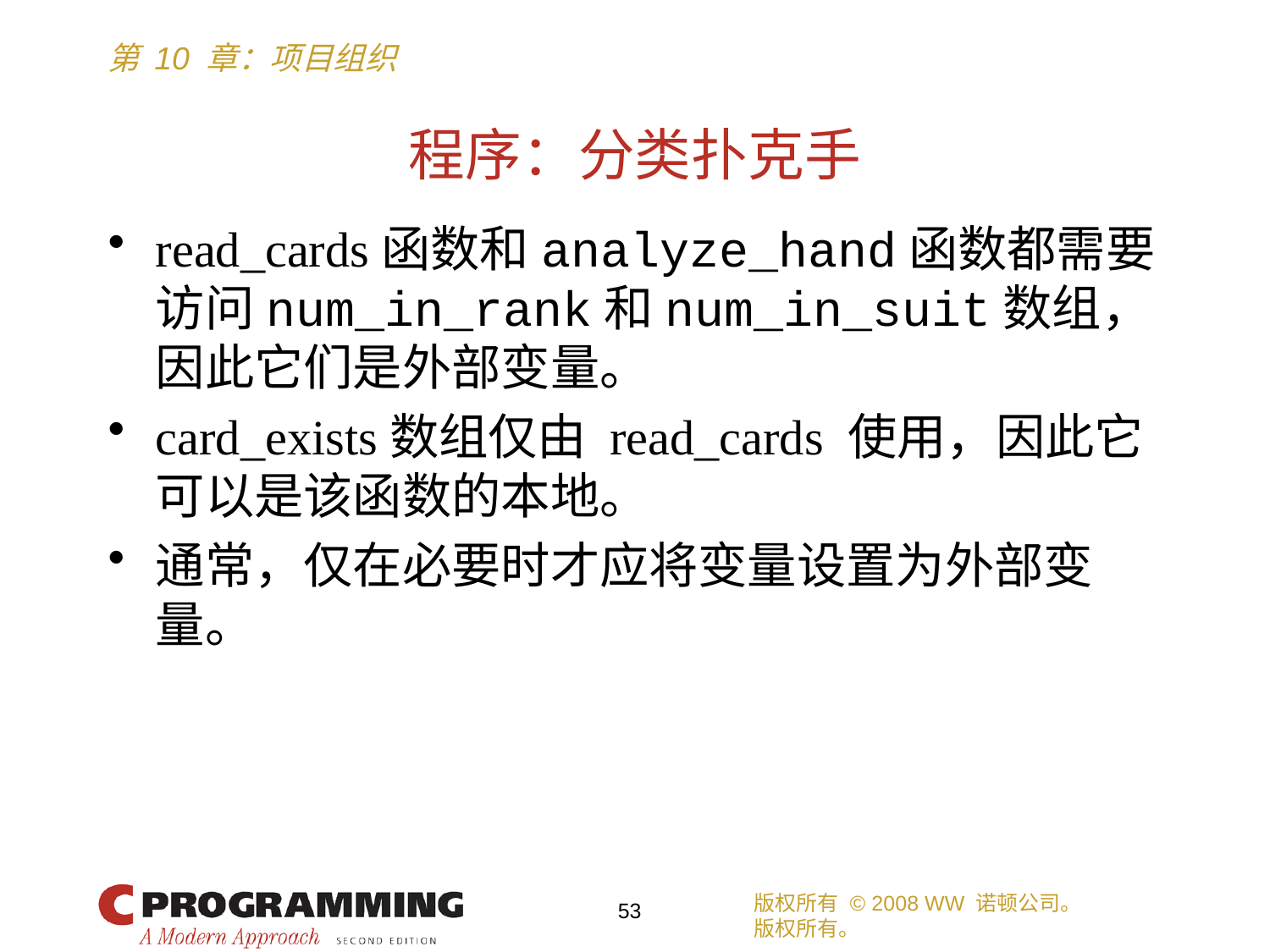

# 程序：分类扑克手
read_cards函数和analyze_hand函数都需要访问num_in_rank和num_in_suit数组，因此它们是外部变量。
card_exists数组仅由 read_cards 使用，因此它可以是该函数的本地。
通常，仅在必要时才应将变量设置为外部变量。
版权所有 © 2008 WW 诺顿公司。
版权所有。
53